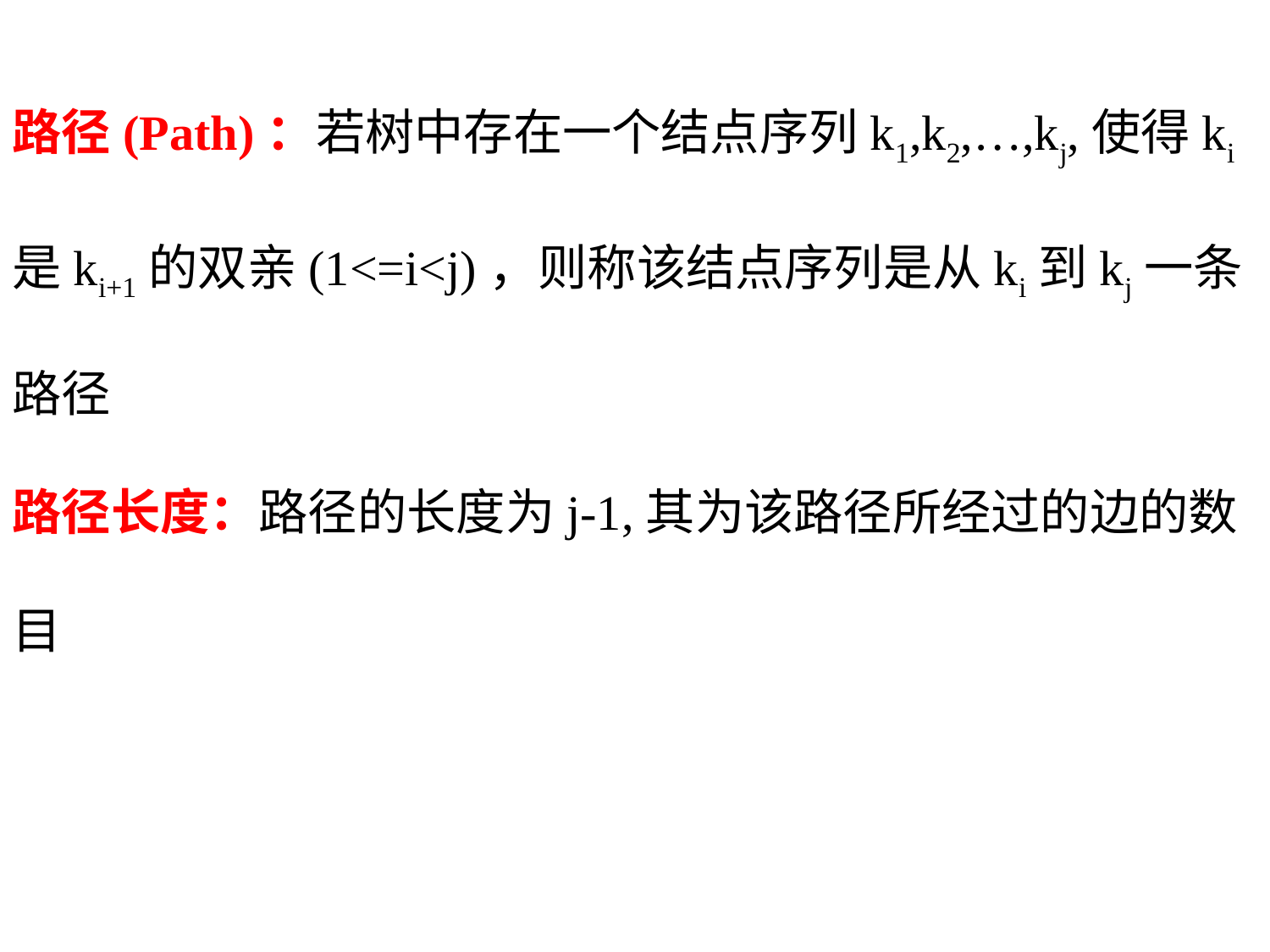

路径(Path)：若树中存在一个结点序列k1,k2,…,kj,使得ki是ki+1的双亲(1<=i<j)，则称该结点序列是从ki到kj一条路径
路径长度：路径的长度为j-1,其为该路径所经过的边的数目